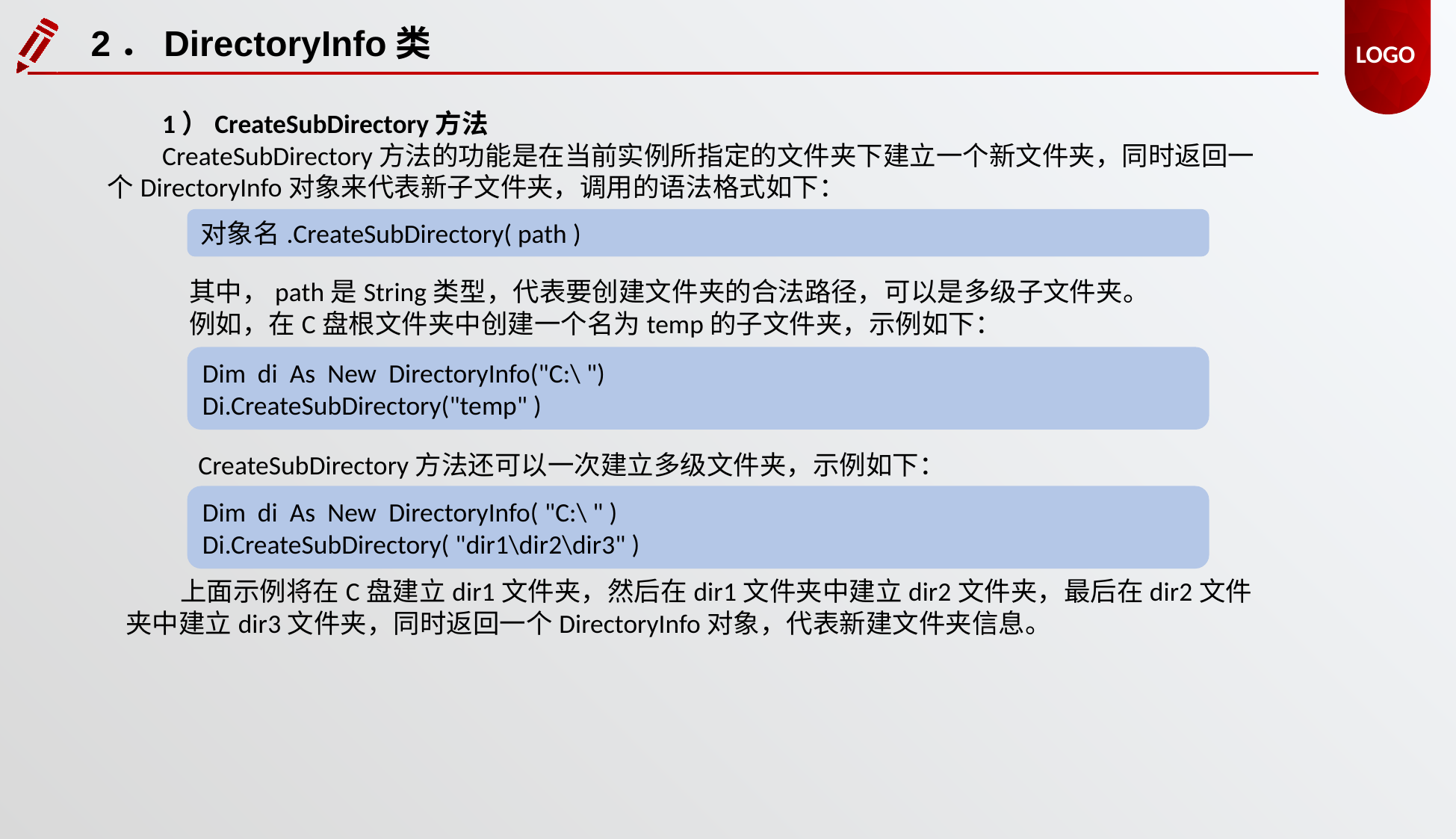

2．DirectoryInfo类
1）CreateSubDirectory方法
CreateSubDirectory方法的功能是在当前实例所指定的文件夹下建立一个新文件夹，同时返回一个DirectoryInfo对象来代表新子文件夹，调用的语法格式如下：
对象名.CreateSubDirectory( path )
其中，path是String类型，代表要创建文件夹的合法路径，可以是多级子文件夹。
例如，在C盘根文件夹中创建一个名为temp的子文件夹，示例如下：
Dim  di  As  New  DirectoryInfo("C:\ ")
Di.CreateSubDirectory("temp" )
CreateSubDirectory方法还可以一次建立多级文件夹，示例如下：
Dim  di  As  New  DirectoryInfo( "C:\ " )
Di.CreateSubDirectory( "dir1\dir2\dir3" )
上面示例将在C盘建立dir1文件夹，然后在dir1文件夹中建立dir2文件夹，最后在dir2文件夹中建立dir3文件夹，同时返回一个DirectoryInfo对象，代表新建文件夹信息。